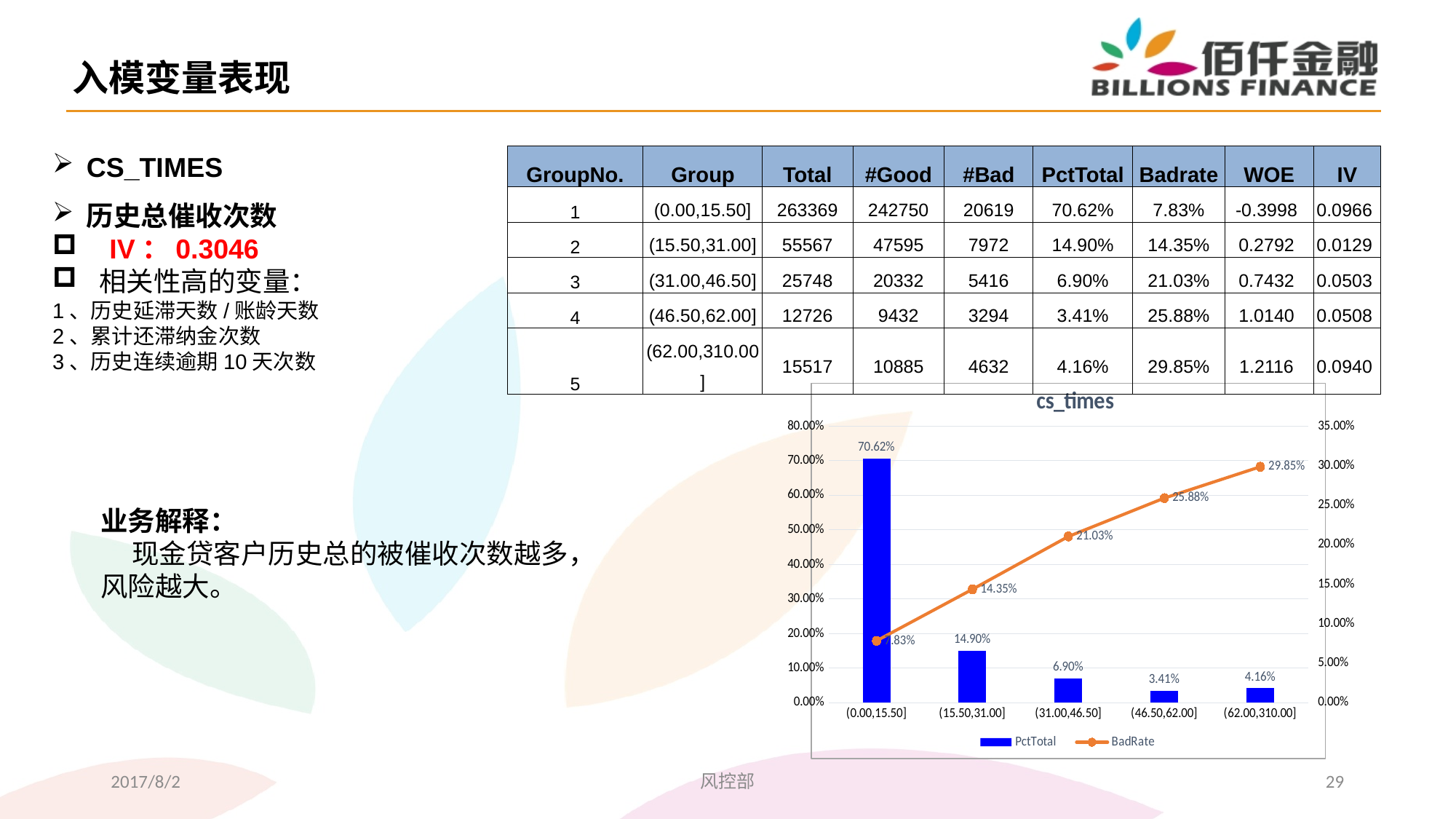

入模变量表现
CS_TIMES
历史总催收次数
   IV：0.3046
 相关性高的变量：
1、历史延滞天数/账龄天数
2、累计还滞纳金次数
3、历史连续逾期10天次数
| GroupNo. | Group | Total | #Good | #Bad | PctTotal | Badrate | WOE | IV |
| --- | --- | --- | --- | --- | --- | --- | --- | --- |
| 1 | (0.00,15.50] | 263369 | 242750 | 20619 | 70.62% | 7.83% | -0.3998 | 0.0966 |
| 2 | (15.50,31.00] | 55567 | 47595 | 7972 | 14.90% | 14.35% | 0.2792 | 0.0129 |
| 3 | (31.00,46.50] | 25748 | 20332 | 5416 | 6.90% | 21.03% | 0.7432 | 0.0503 |
| 4 | (46.50,62.00] | 12726 | 9432 | 3294 | 3.41% | 25.88% | 1.0140 | 0.0508 |
| 5 | (62.00,310.00] | 15517 | 10885 | 4632 | 4.16% | 29.85% | 1.2116 | 0.0940 |

### Chart: cs_times

| Category | PctTotal | BadRate |
|---|---|---|
| (0.00,15.50] | 0.7062213248169212 | 0.07828939624633119 |
| (15.50,31.00] | 0.14900235166668008 | 0.1434664459121421 |
| (31.00,46.50] | 0.06904300305421704 | 0.21034643467453784 |
| (46.50,62.00] | 0.03412464101553387 | 0.25884016973125884 |
| (62.00,310.00] | 0.041608679446647735 | 0.2985113101759361 |
业务解释：
    现金贷客户历史总的被催收次数越多，风险越大。
2017/8/2
风控部
29